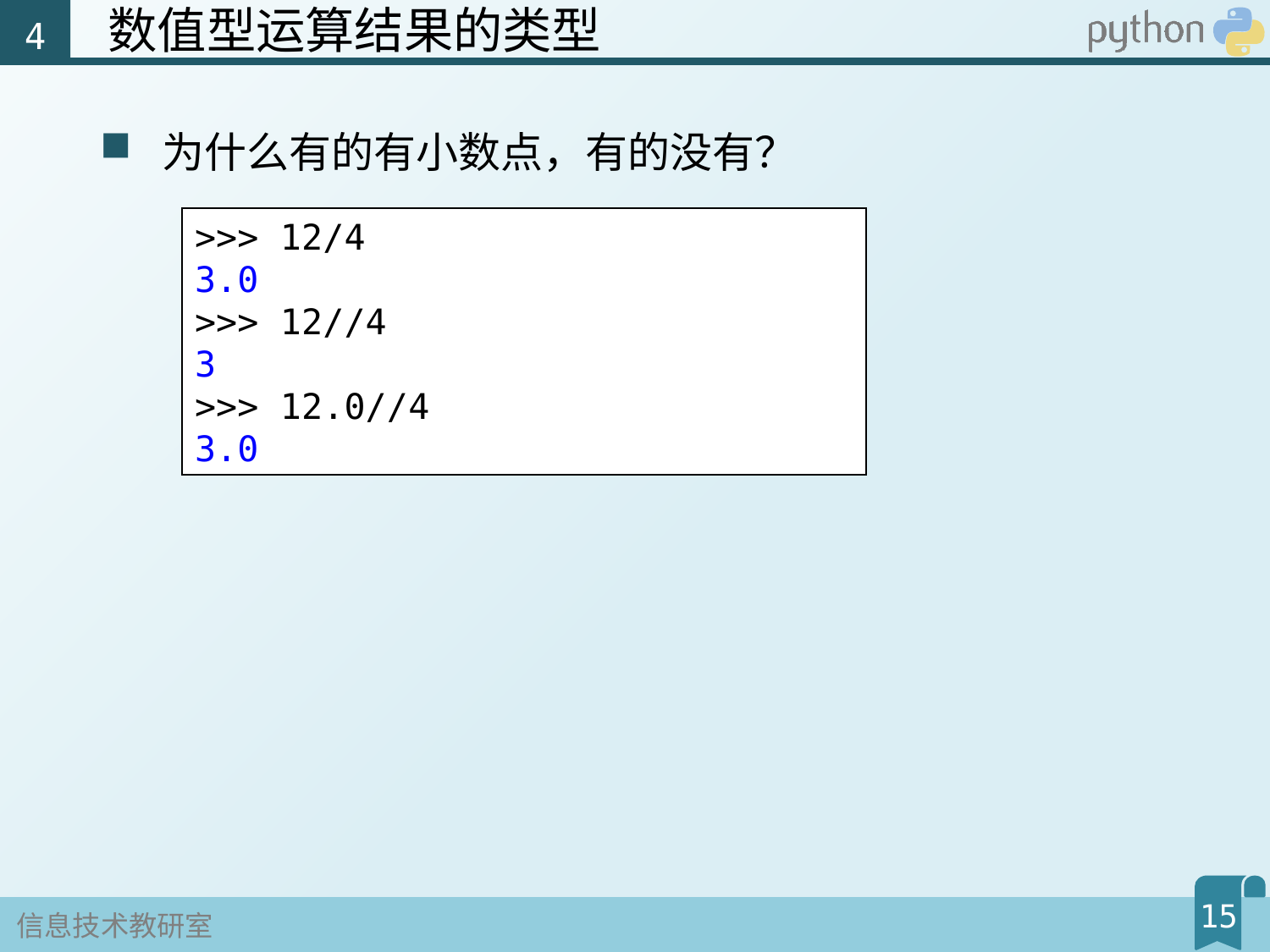

4
# 数值型运算结果的类型
为什么有的有小数点，有的没有？
>>> 12/4
3.0
>>> 12//4
3
>>> 12.0//4
3.0
15